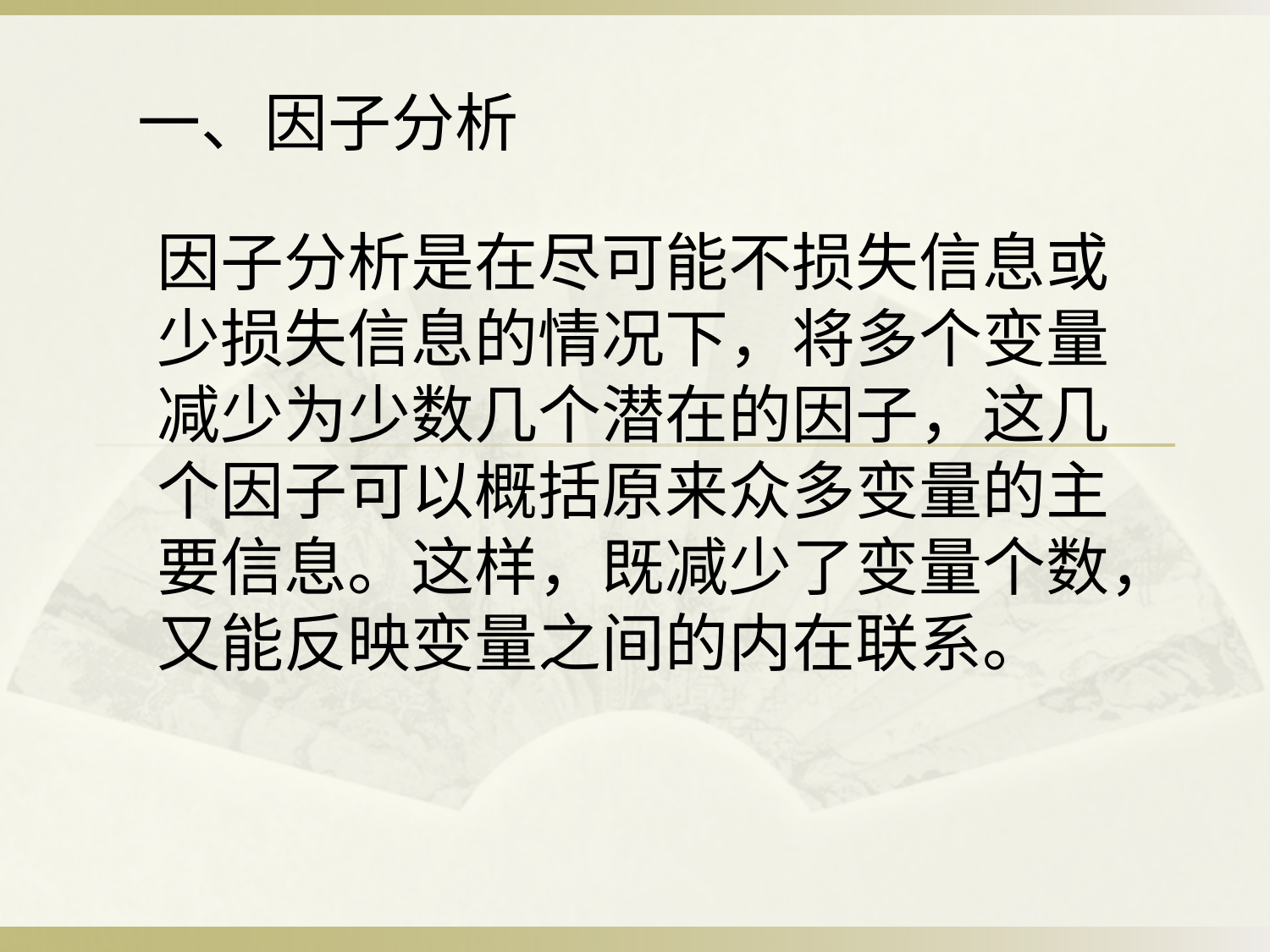

一、因子分析
因子分析是在尽可能不损失信息或少损失信息的情况下，将多个变量减少为少数几个潜在的因子，这几个因子可以概括原来众多变量的主要信息。这样，既减少了变量个数，又能反映变量之间的内在联系。